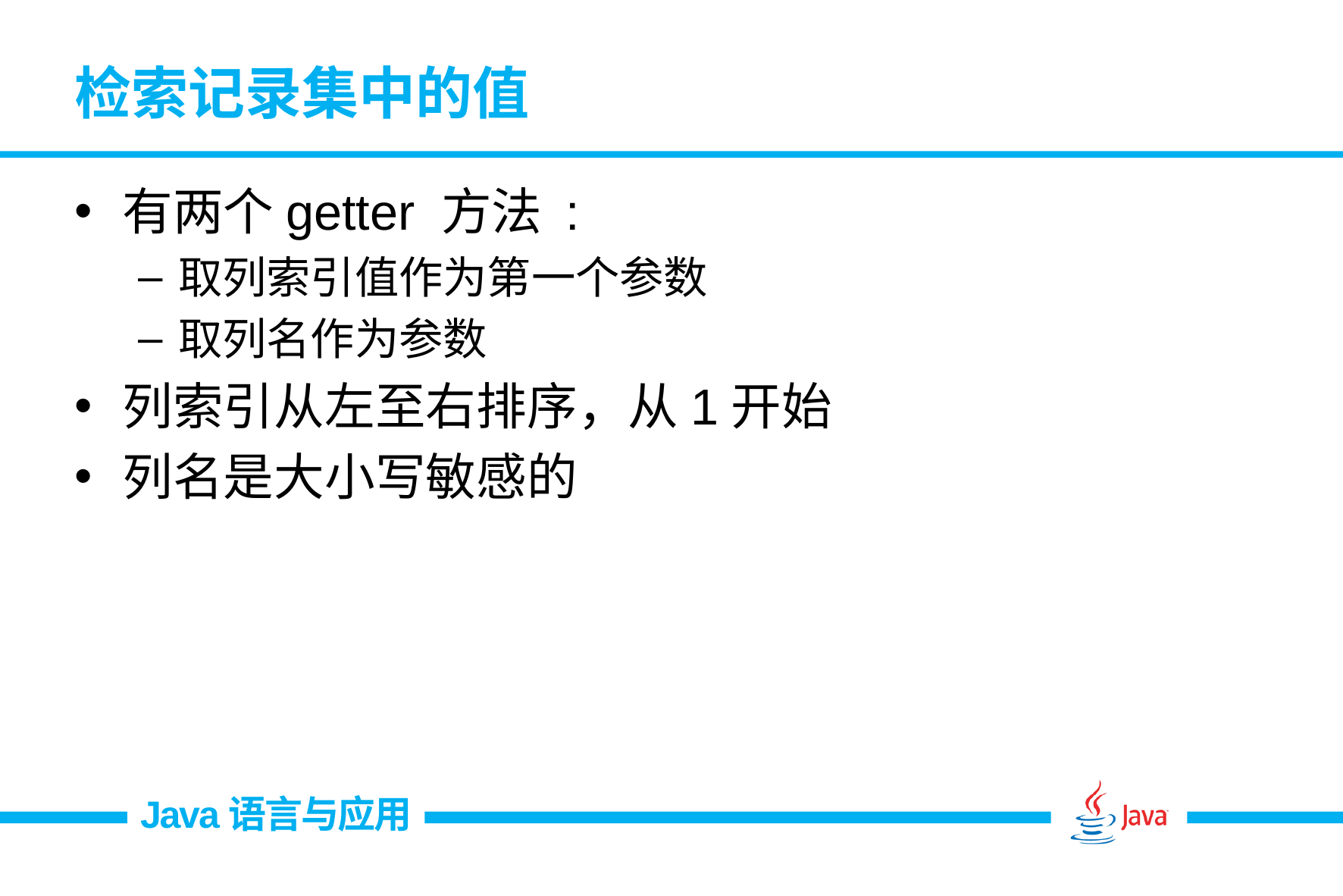

# 检索记录集中的值
有两个getter 方法 :
取列索引值作为第一个参数
取列名作为参数
列索引从左至右排序，从1开始
列名是大小写敏感的